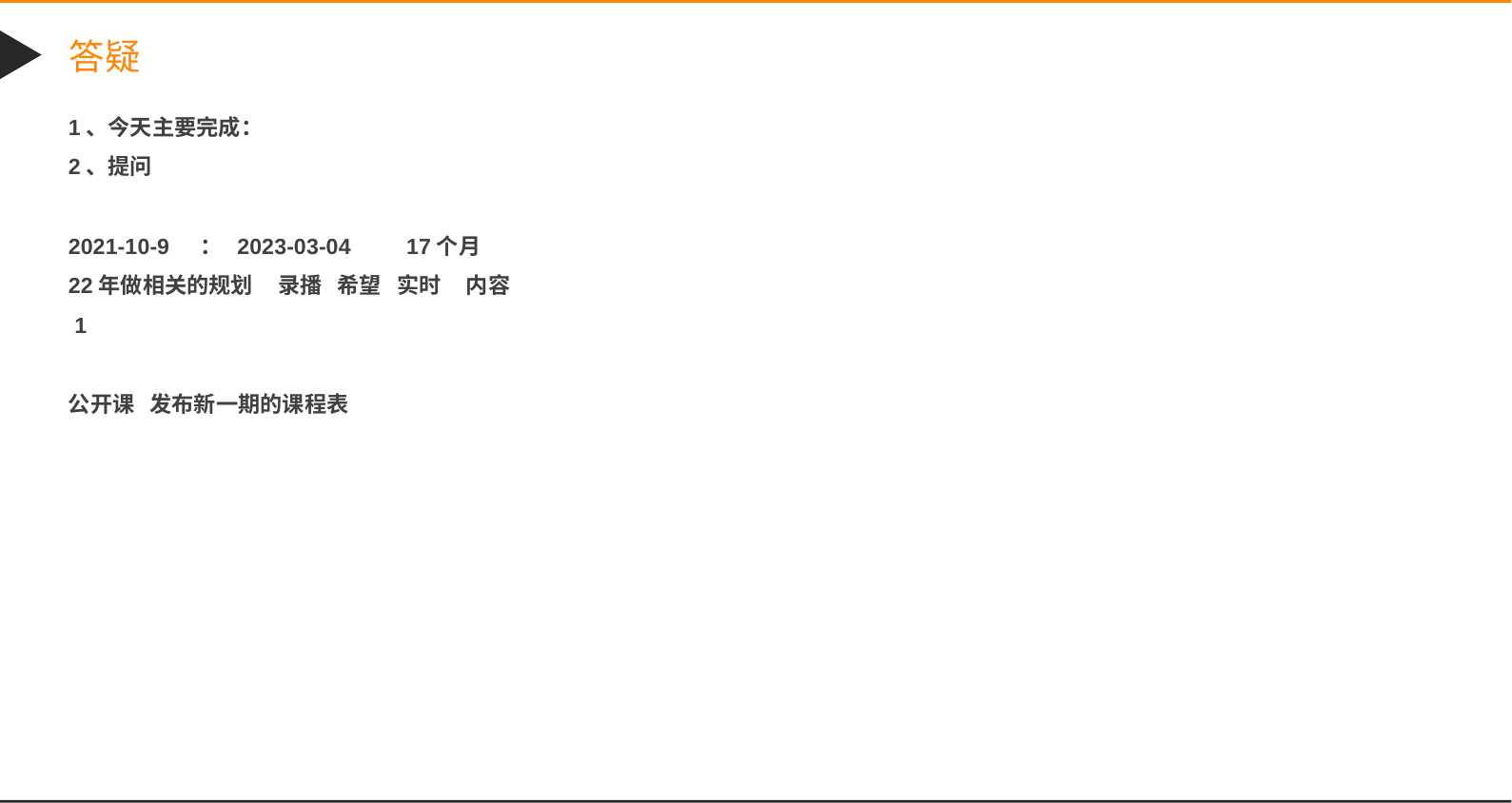

答疑
1、今天主要完成：
2、提问

2021-10-9    ：  2023-03-04         17个月
22年做相关的规划     录播   希望   实时     内容
 1

公开课   发布新一期的课程表